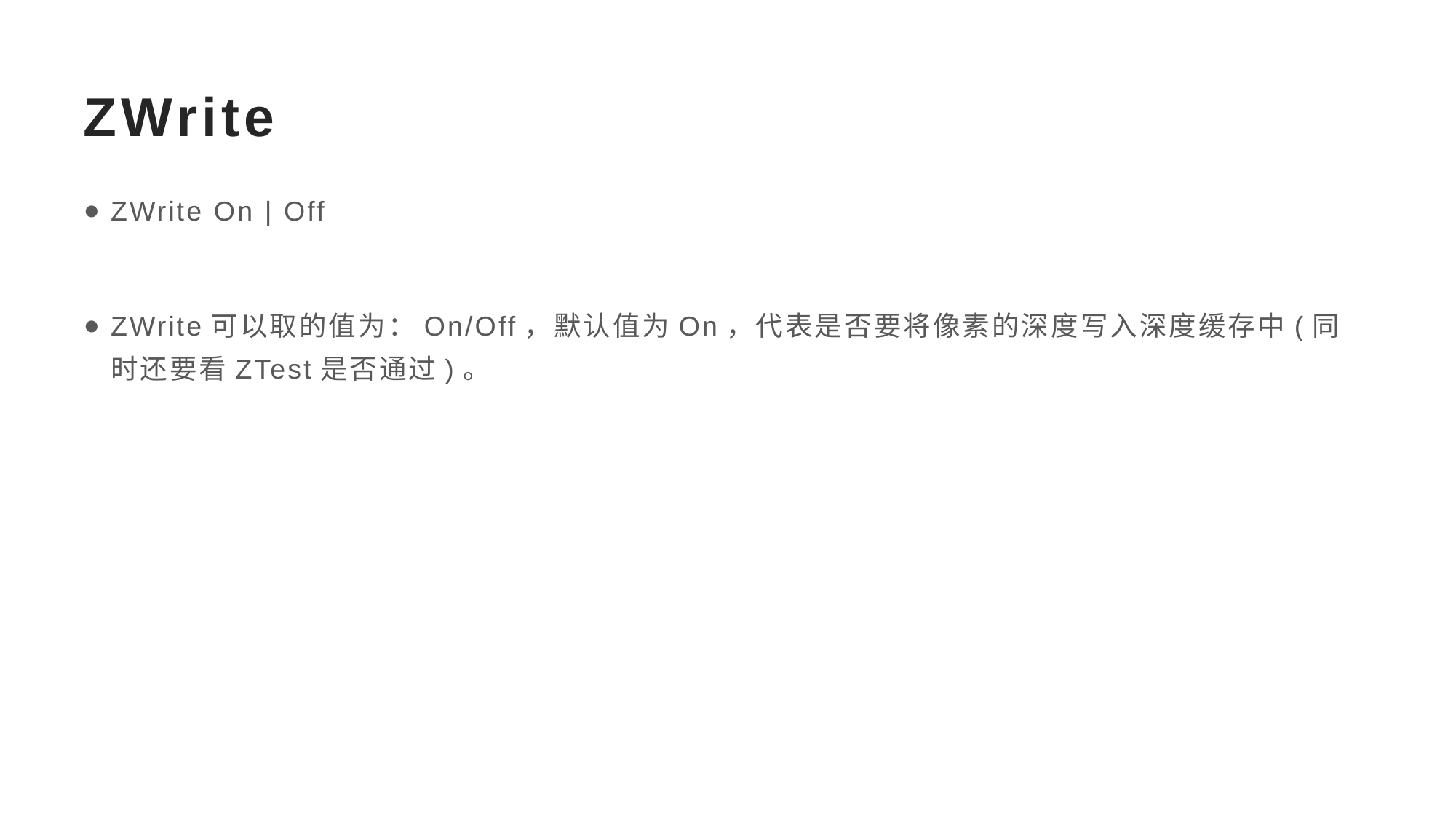

# ZWrite
ZWrite On | Off

ZWrite可以取的值为：On/Off，默认值为On，代表是否要将像素的深度写入深度缓存中(同时还要看ZTest是否通过)。